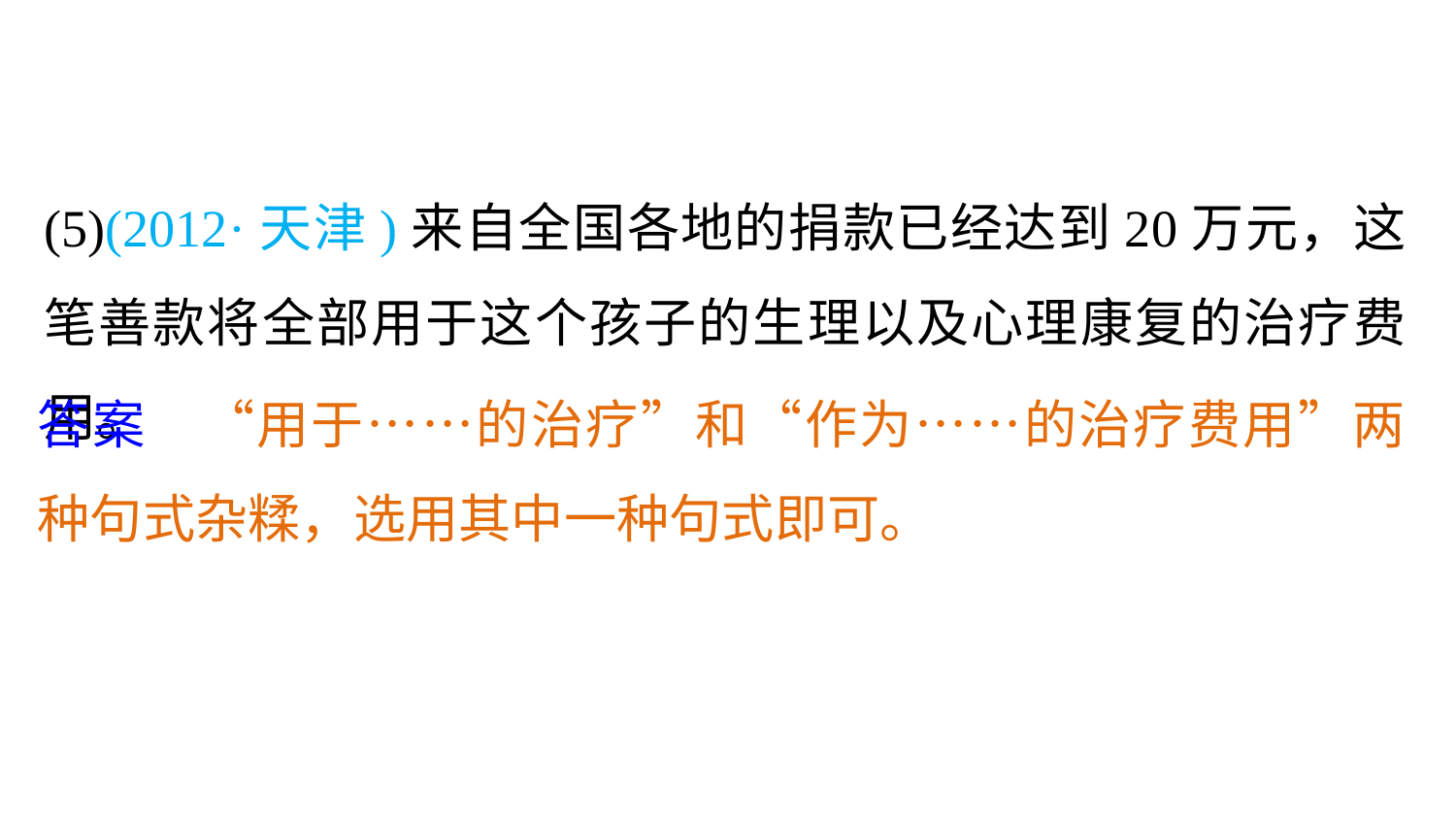

(5)(2012·天津)来自全国各地的捐款已经达到20万元，这笔善款将全部用于这个孩子的生理以及心理康复的治疗费用。
答案　“用于……的治疗”和“作为……的治疗费用”两种句式杂糅，选用其中一种句式即可。